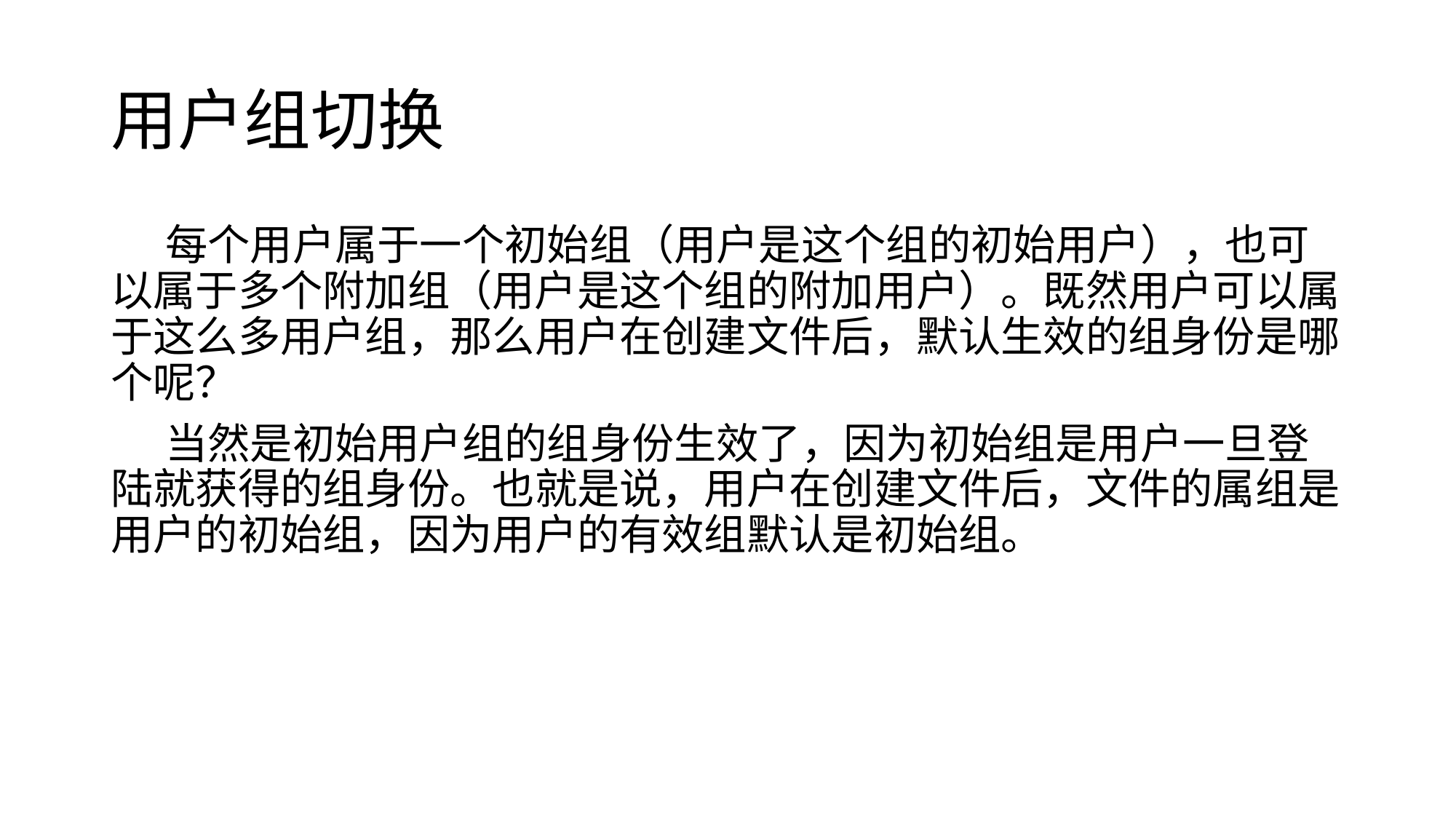

# 用户组切换
每个用户属于一个初始组（用户是这个组的初始用户），也可以属于多个附加组（用户是这个组的附加用户）。既然用户可以属于这么多用户组，那么用户在创建文件后，默认生效的组身份是哪个呢？
当然是初始用户组的组身份生效了，因为初始组是用户一旦登陆就获得的组身份。也就是说，用户在创建文件后，文件的属组是用户的初始组，因为用户的有效组默认是初始组。